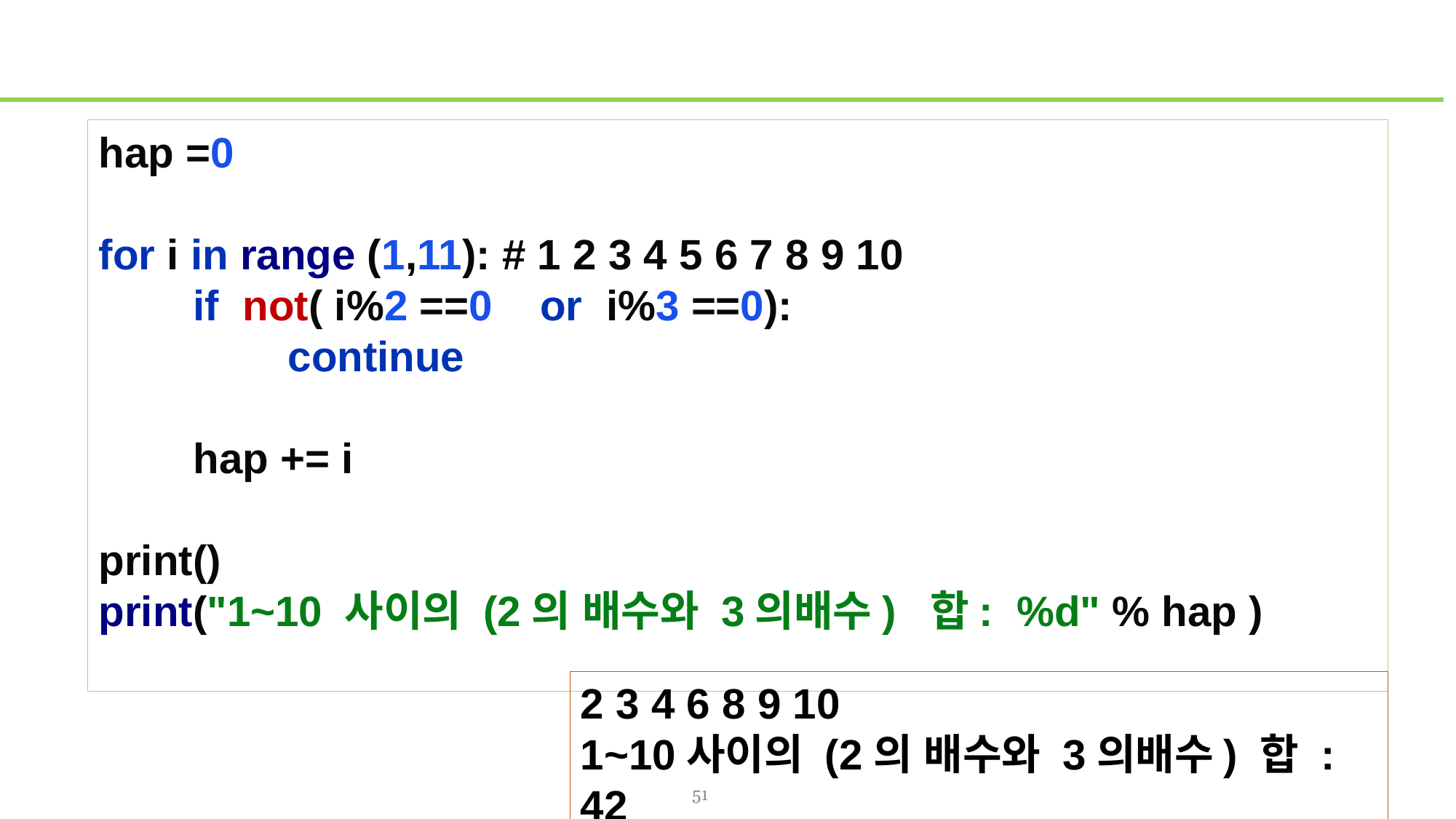

#
hap =0
for i in range (1,11): # 1 2 3 4 5 6 7 8 9 10
        if  not( i%2 ==0    or  i%3 ==0):
                continue
        hap += i
print()
print("1~10 사이의 (2의 배수와 3의배수)  합:  %d" % hap )

2 3 4 6 8 9 10
1~10사이의 (2의 배수와 3의배수) 합 :  42
51